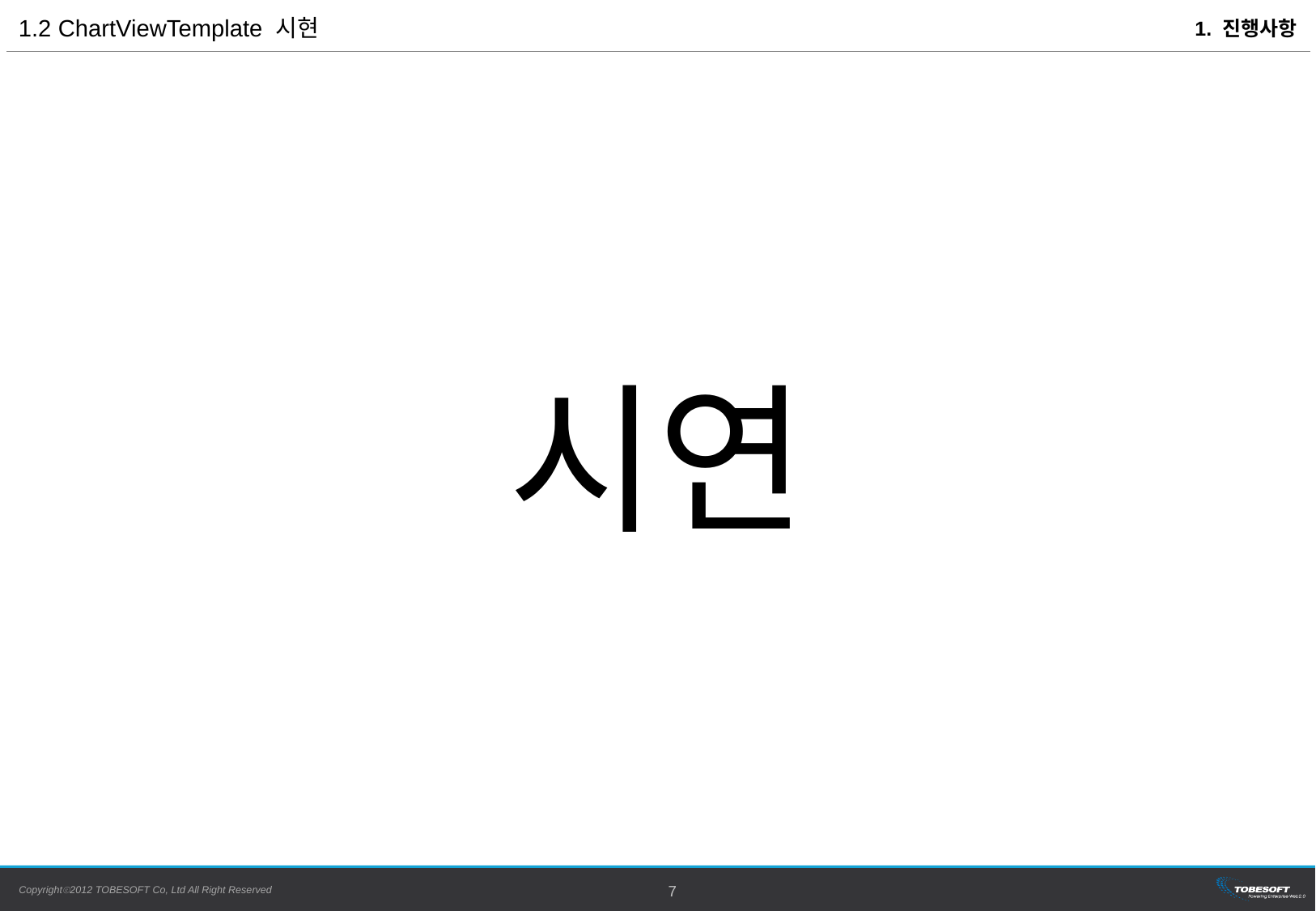

1.2 ChartViewTemplate 시현
1. 진행사항
[ViewTemplate]

* 수정
GridViewTemplate
FreeformViewTemplate
FreeformGapViewTemplate

*신규
FreeformReadonlyViewTemplate
ListViewViewTemplate
TreeViewTemplate
SearchViewTemplateM
시연
[Action]

*신규
PopupCloseAction
DsAddDataAction
DsInsertDataAction
DsDeleteDataAction
DsDeleteSelectDataAction
DsDeleteCheckedDataAction
DsDeleteAllDataAction
DsResetDataAction
DsCopyDataAction
DsCopyRowDataAction
DsIsUpdatedAction
DsSetFirstCdAction
ExcelExportAction
ExcelImportAction
PopupActionM
DeviceAPIMakeCallActionM
DeviceAPISendMessageActionM
DeviceAPICameraActionM
DeviceAPIImagePickerActionM